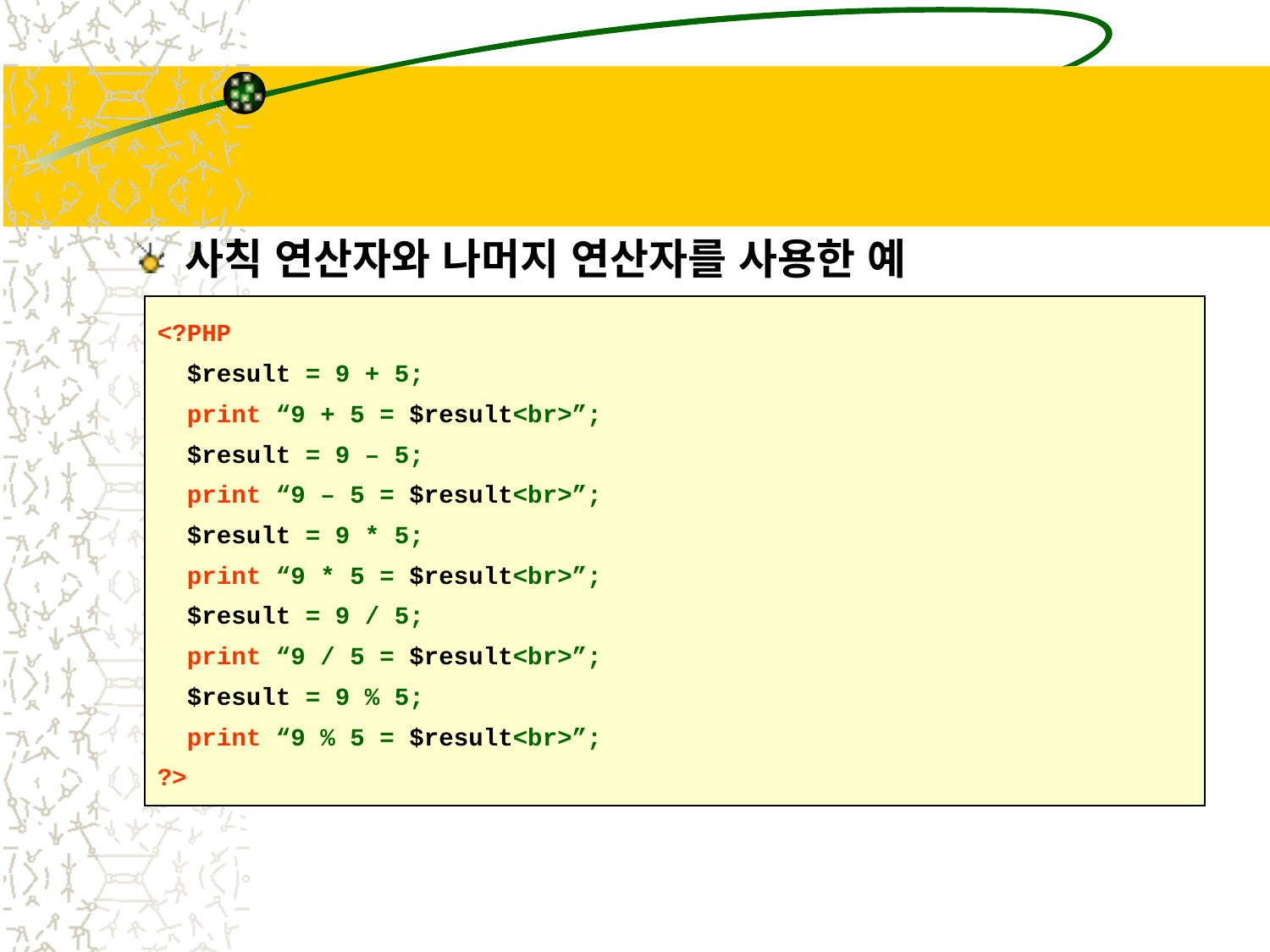

#
사칙 연산자와 나머지 연산자를 사용한 예
<?PHP
  $result = 9 + 5;
  print “9 + 5 = $result<br>”;
  $result = 9 – 5;
  print “9 – 5 = $result<br>”;
  $result = 9 * 5;
  print “9 * 5 = $result<br>”;
  $result = 9 / 5;
  print “9 / 5 = $result<br>”;
  $result = 9 % 5;
  print “9 % 5 = $result<br>”;
?>